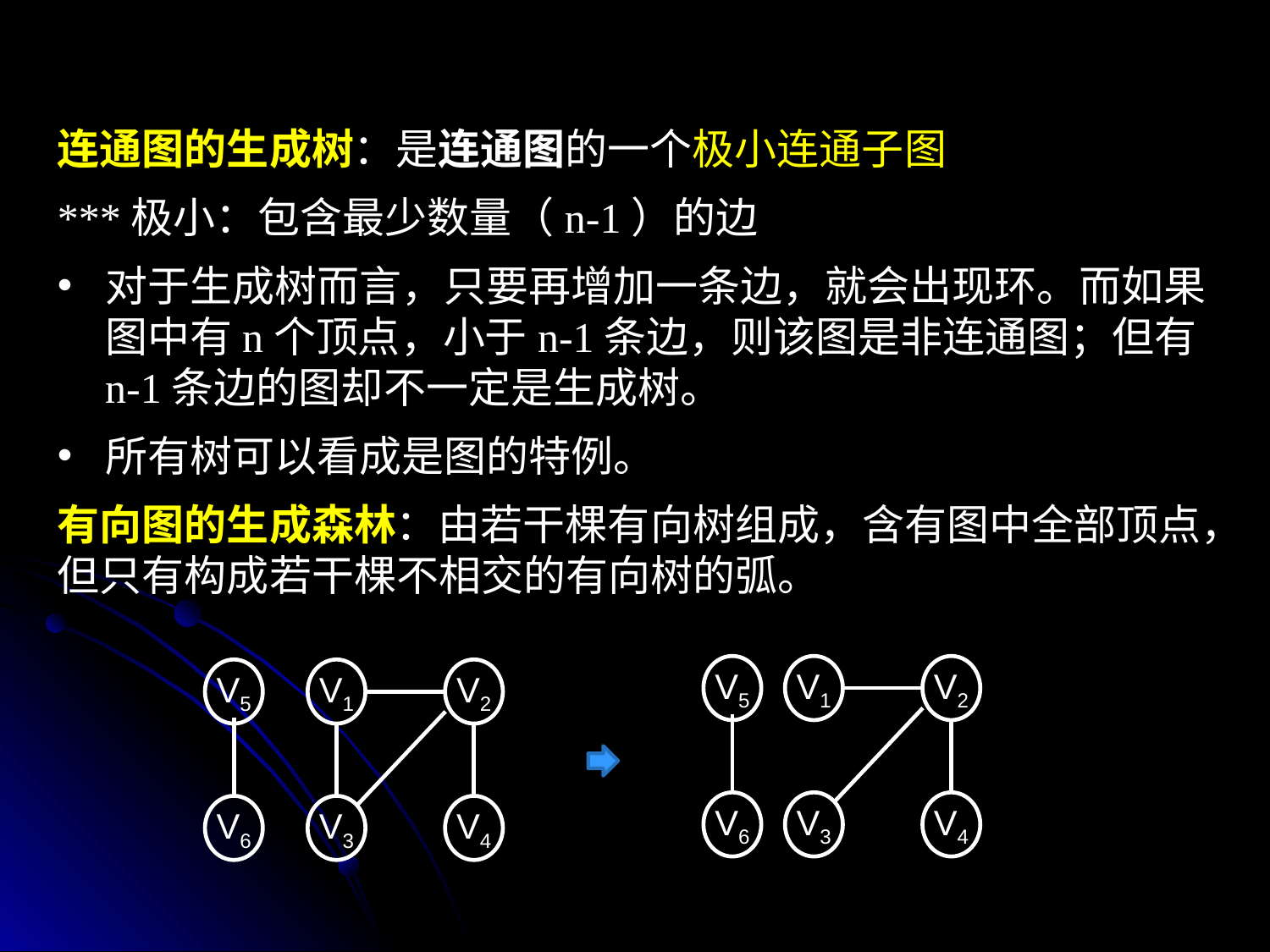

连通图的生成树：是连通图的一个极小连通子图
***极小：包含最少数量（n-1）的边
对于生成树而言，只要再增加一条边，就会出现环。而如果图中有n个顶点，小于n-1条边，则该图是非连通图；但有n-1条边的图却不一定是生成树。
所有树可以看成是图的特例。
有向图的生成森林：由若干棵有向树组成，含有图中全部顶点，但只有构成若干棵不相交的有向树的弧。
V5
V1
V2
V3
V4
V5
V1
V2
V3
V4

V6
V6